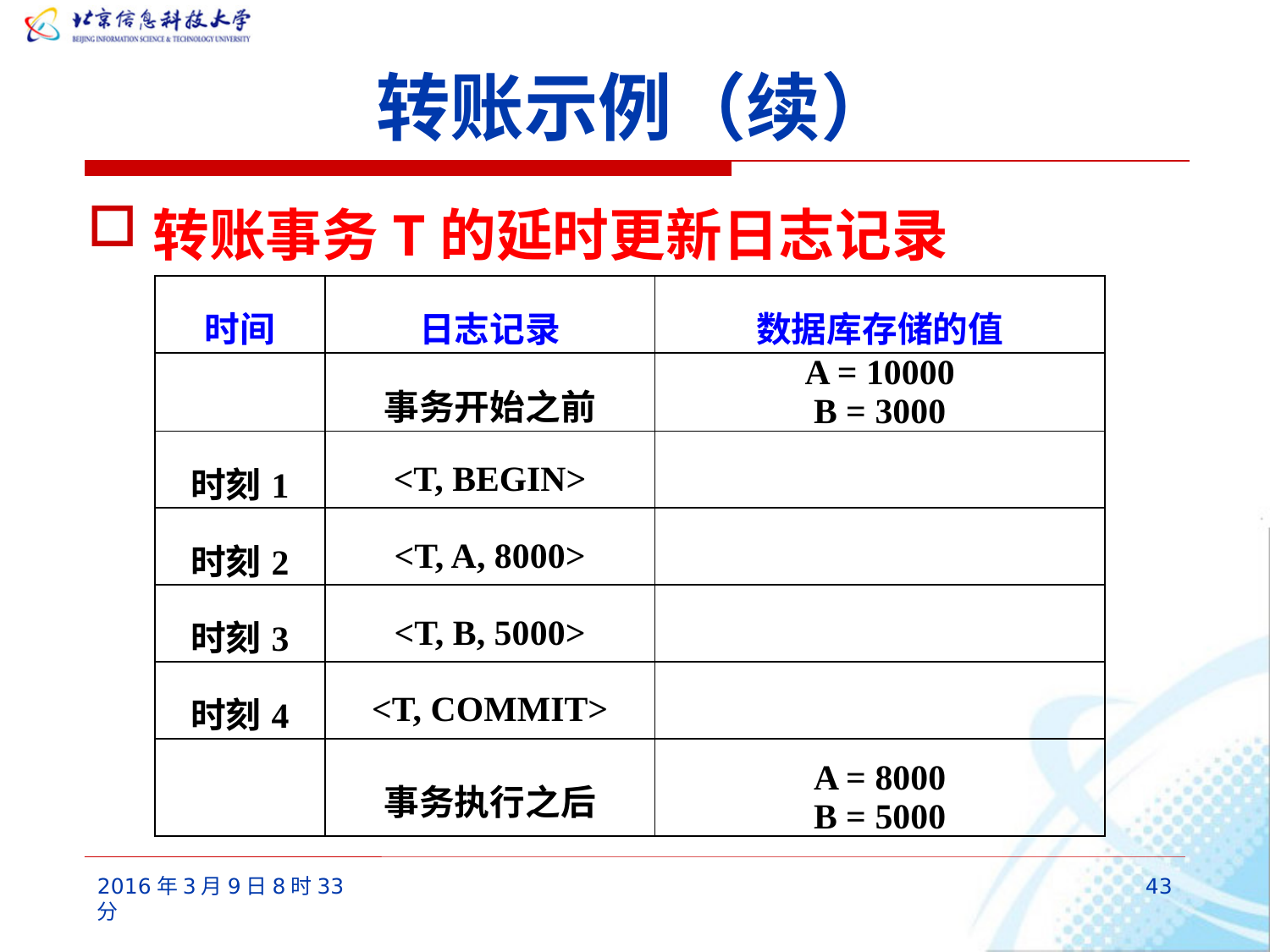

# 转账示例（续）
转账事务T的延时更新日志记录
| 时间 | 日志记录 | 数据库存储的值 |
| --- | --- | --- |
|  | 事务开始之前 | A = 10000 B = 3000 |
| 时刻1 | <T, BEGIN> |  |
| 时刻2 | <T, A, 8000> |  |
| 时刻3 | <T, B, 5000> |  |
| 时刻4 | <T, COMMIT> |  |
|  | 事务执行之后 | A = 8000 B = 5000 |
2016年3月9日8时33分
43